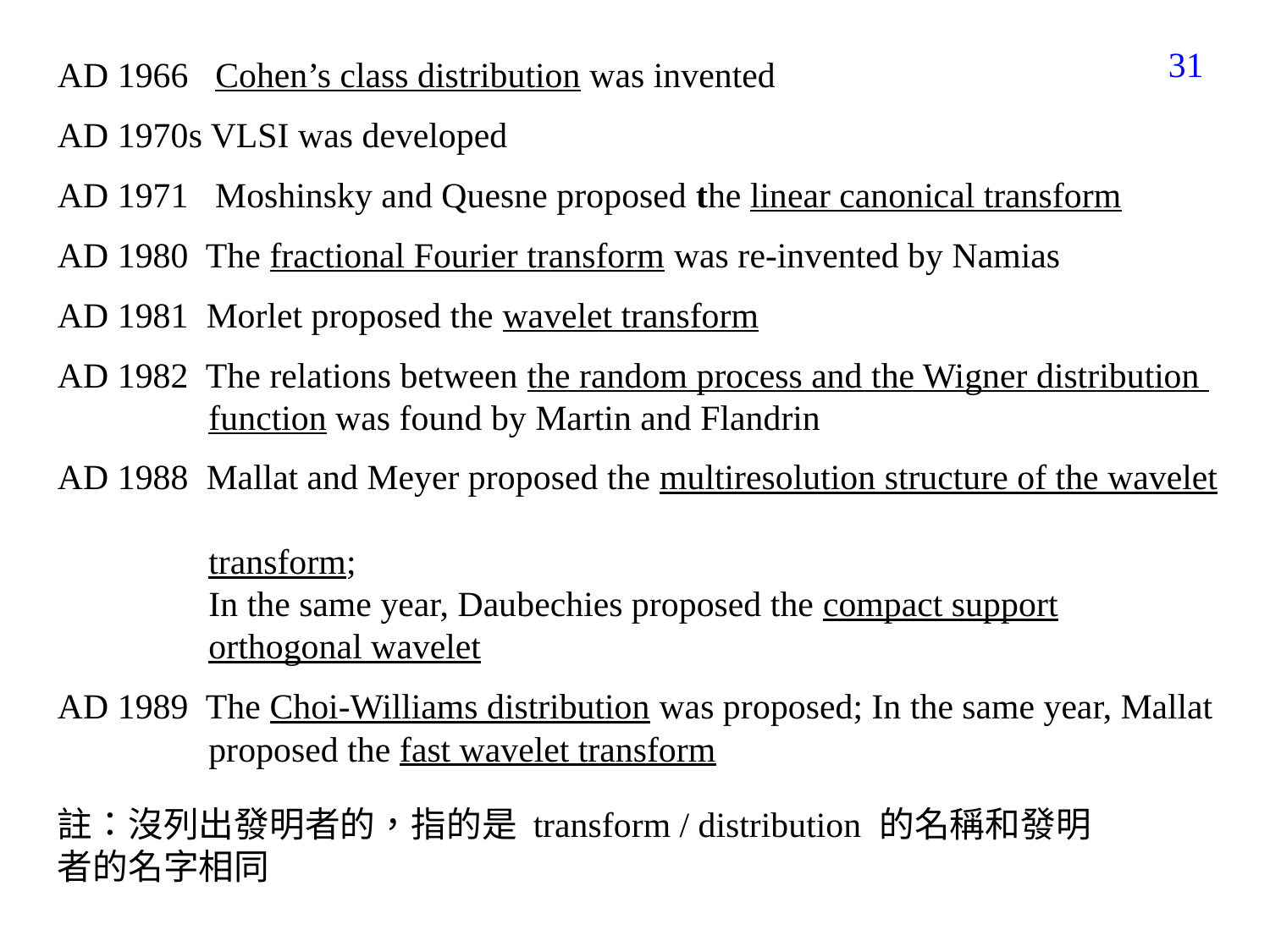

31
AD 1966   Cohen’s class distribution was invented
AD 1970s VLSI was developed
AD 1971   Moshinsky and Quesne proposed the linear canonical transform
AD 1980  The fractional Fourier transform was re-invented by Namias
AD 1981  Morlet proposed the wavelet transform
AD 1982  The relations between the random process and the Wigner distribution
                 function was found by Martin and Flandrin
AD 1988  Mallat and Meyer proposed the multiresolution structure of the wavelet
                 transform;
                 In the same year, Daubechies proposed the compact support
                 orthogonal wavelet
AD 1989  The Choi-Williams distribution was proposed; In the same year, Mallat
                 proposed the fast wavelet transform

註：沒列出發明者的，指的是 transform / distribution 的名稱和發明者的名字相同